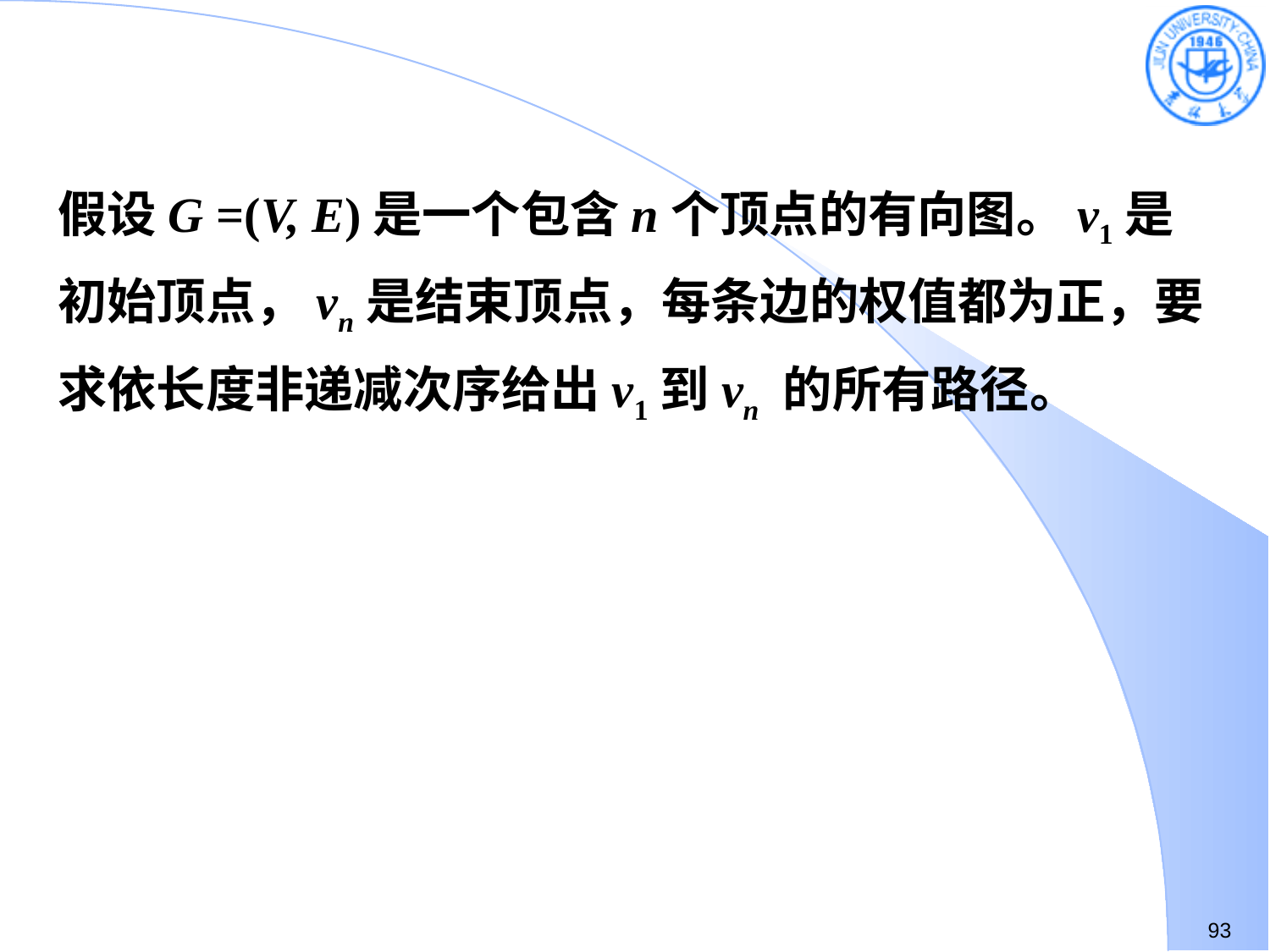

假设G =(V, E)是一个包含n个顶点的有向图。v1是初始顶点，vn是结束顶点，每条边的权值都为正，要求依长度非递减次序给出v1到vn 的所有路径。